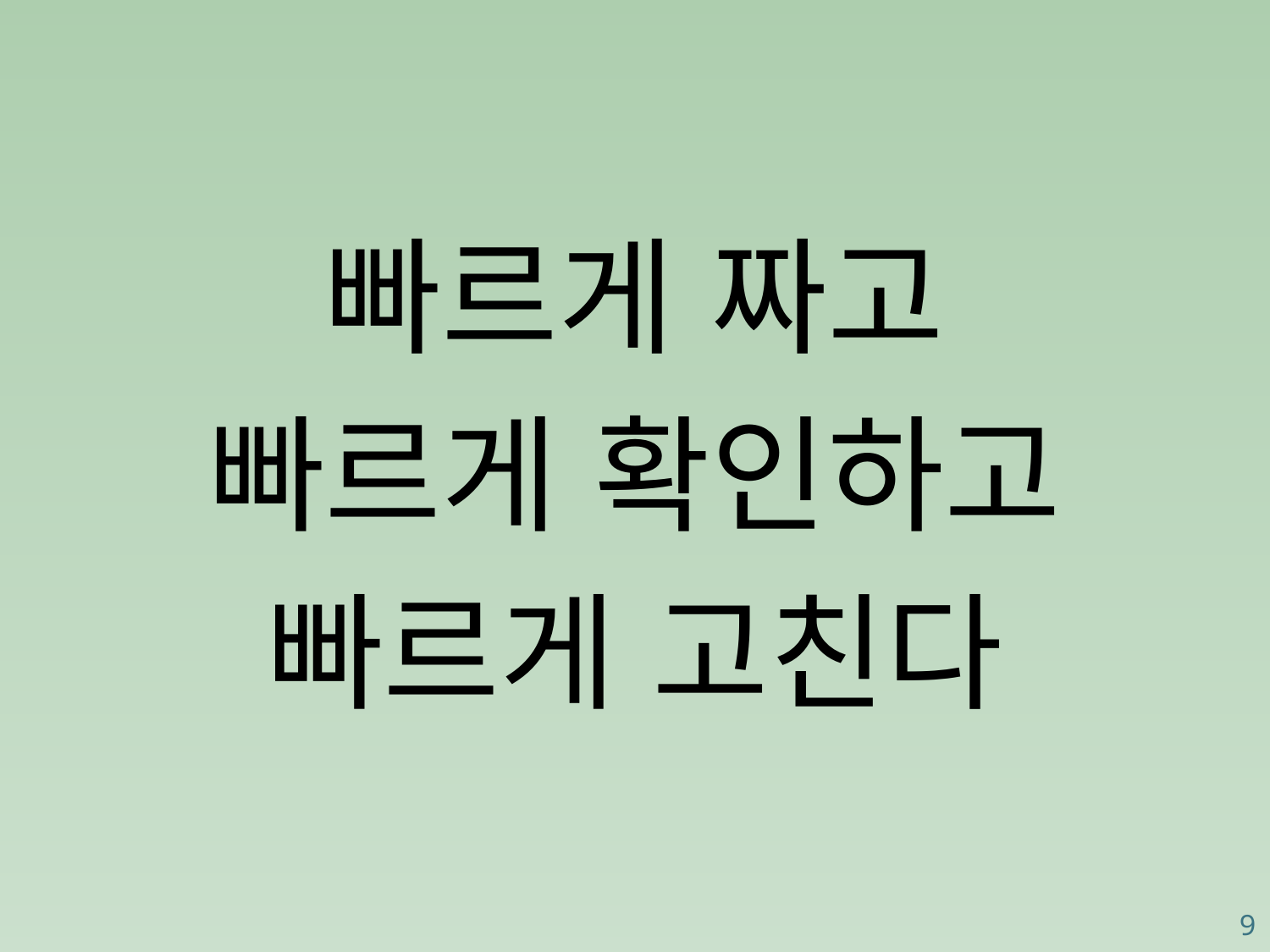

빠르게 짜고
빠르게 확인하고
빠르게 고친다
9